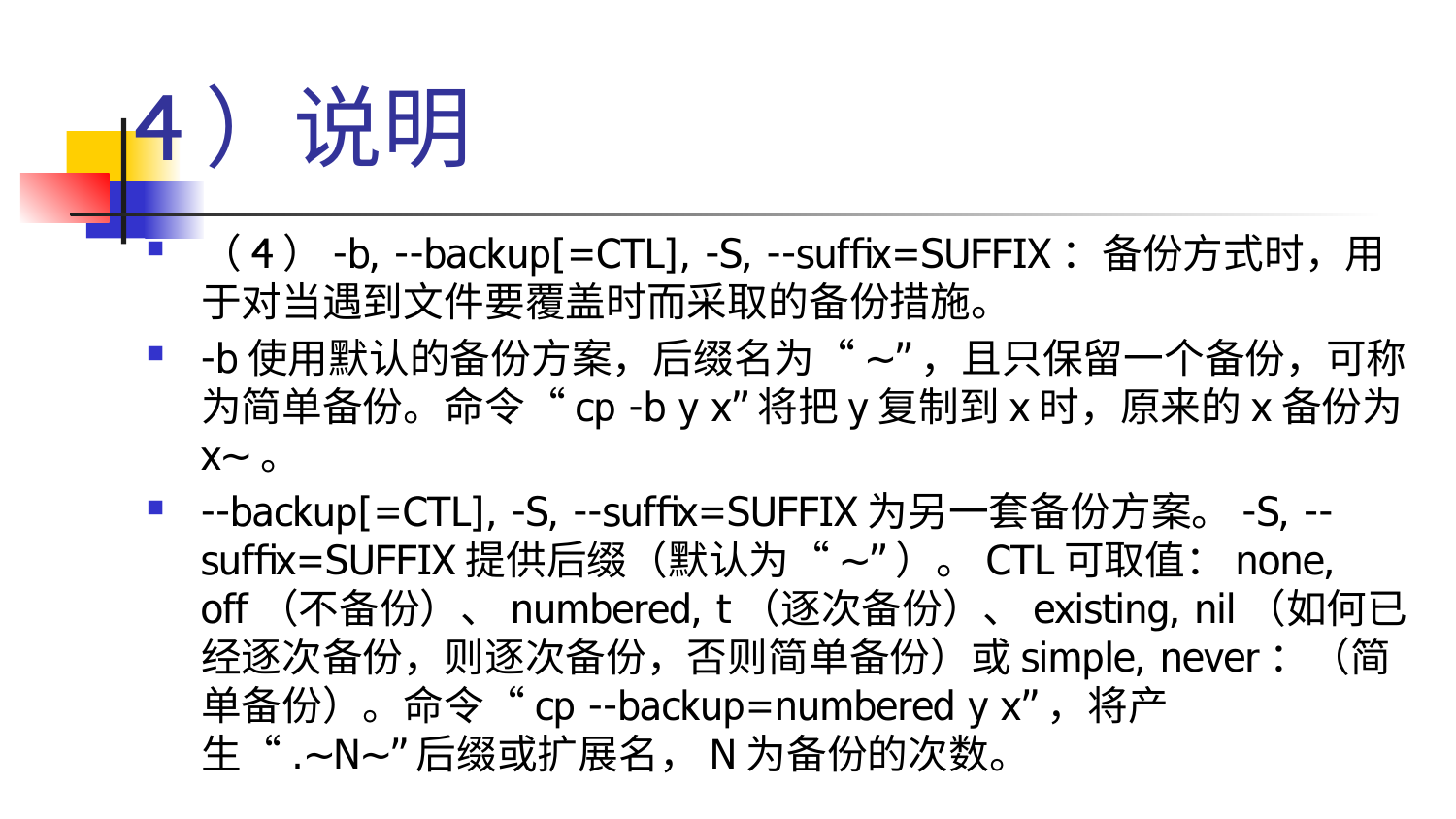

# 4）说明
（4）-b, --backup[=CTL], -S, --suffix=SUFFIX：备份方式时，用于对当遇到文件要覆盖时而采取的备份措施。
-b使用默认的备份方案，后缀名为“~”，且只保留一个备份，可称为简单备份。命令“cp -b y x”将把y复制到x时，原来的x备份为x~。
--backup[=CTL], -S, --suffix=SUFFIX为另一套备份方案。-S, --suffix=SUFFIX提供后缀（默认为“~”）。CTL可取值：none, off（不备份）、numbered, t（逐次备份）、existing, nil（如何已经逐次备份，则逐次备份，否则简单备份）或simple, never：（简单备份）。命令“cp --backup=numbered y x”，将产生“.~N~”后缀或扩展名，N为备份的次数。